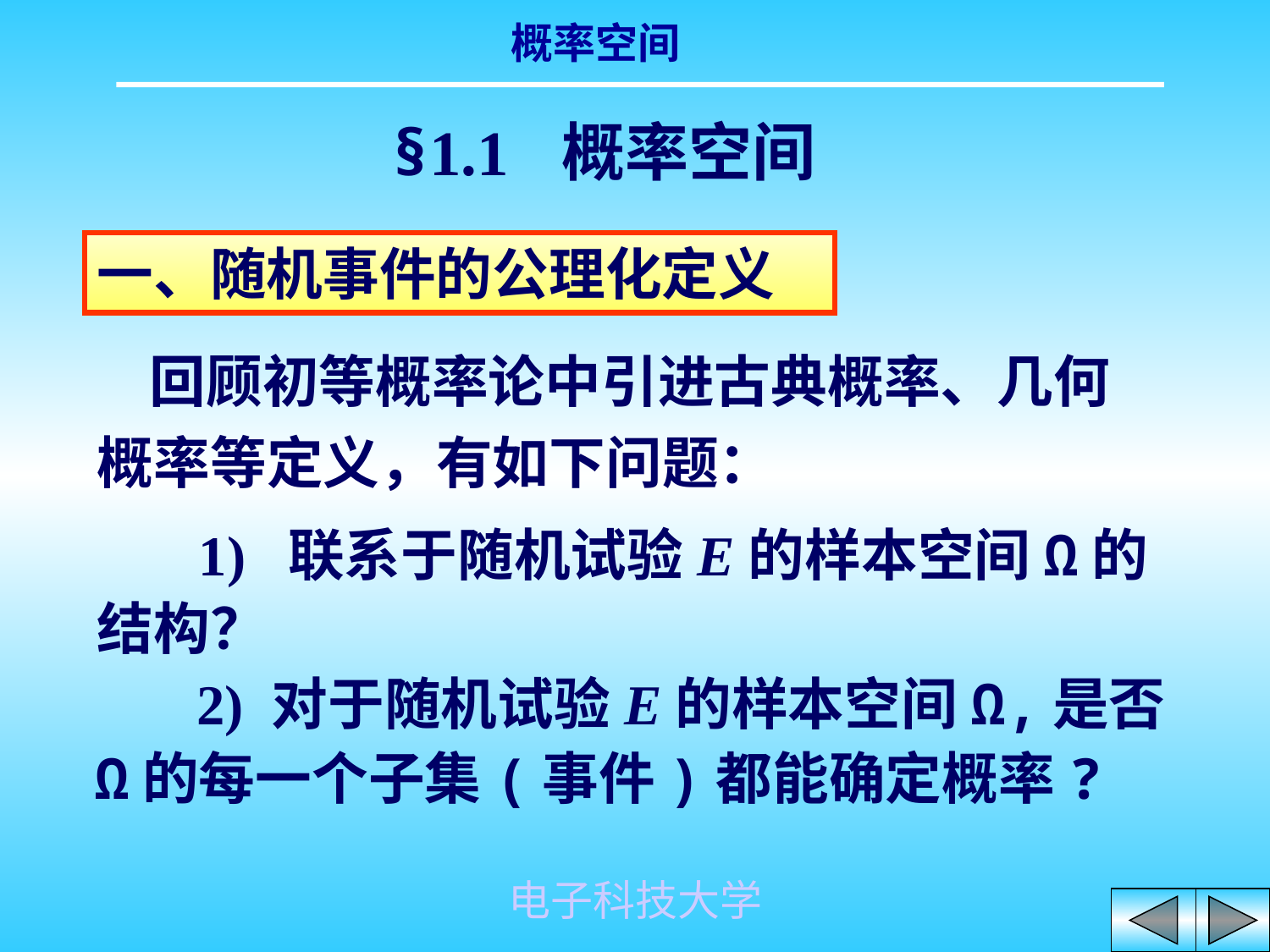

§1.1 概率空间
一、随机事件的公理化定义
   回顾初等概率论中引进古典概率、几何概率等定义，有如下问题：
   1)  联系于随机试验E的样本空间Ω的结构？
   2) 对于随机试验E的样本空间Ω,是否Ω的每一个子集(事件)都能确定概率?
电子科技大学